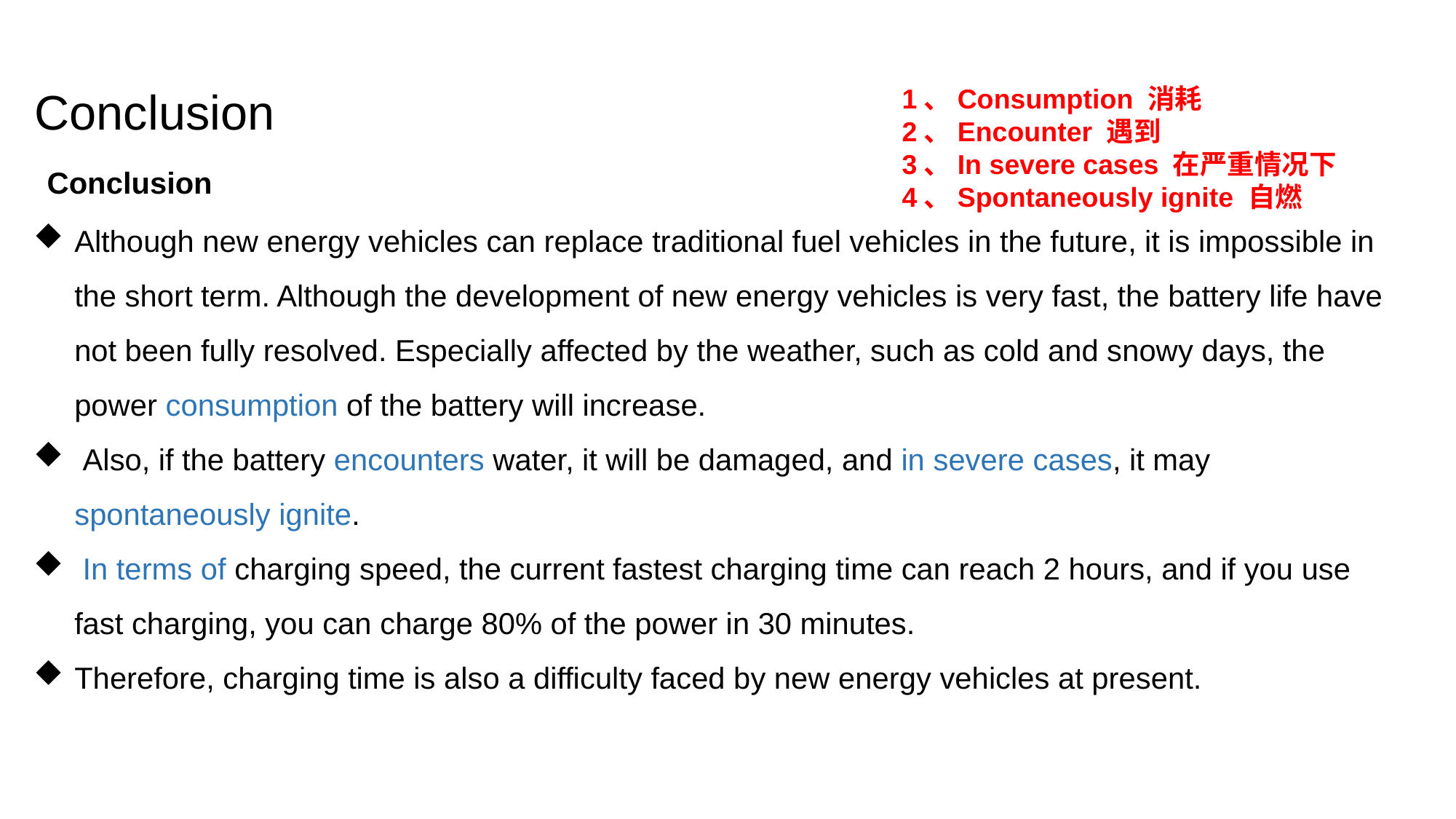

1、Consumption 消耗
2、Encounter 遇到
3、In severe cases 在严重情况下
4、Spontaneously ignite 自燃

Conclusion
 Conclusion
Although new energy vehicles can replace traditional fuel vehicles in the future, it is impossible in the short term. Although the development of new energy vehicles is very fast, the battery life have not been fully resolved. Especially affected by the weather, such as cold and snowy days, the power consumption of the battery will increase.
 Also, if the battery encounters water, it will be damaged, and in severe cases, it may spontaneously ignite.
 In terms of charging speed, the current fastest charging time can reach 2 hours, and if you use fast charging, you can charge 80% of the power in 30 minutes.
Therefore, charging time is also a difficulty faced by new energy vehicles at present.